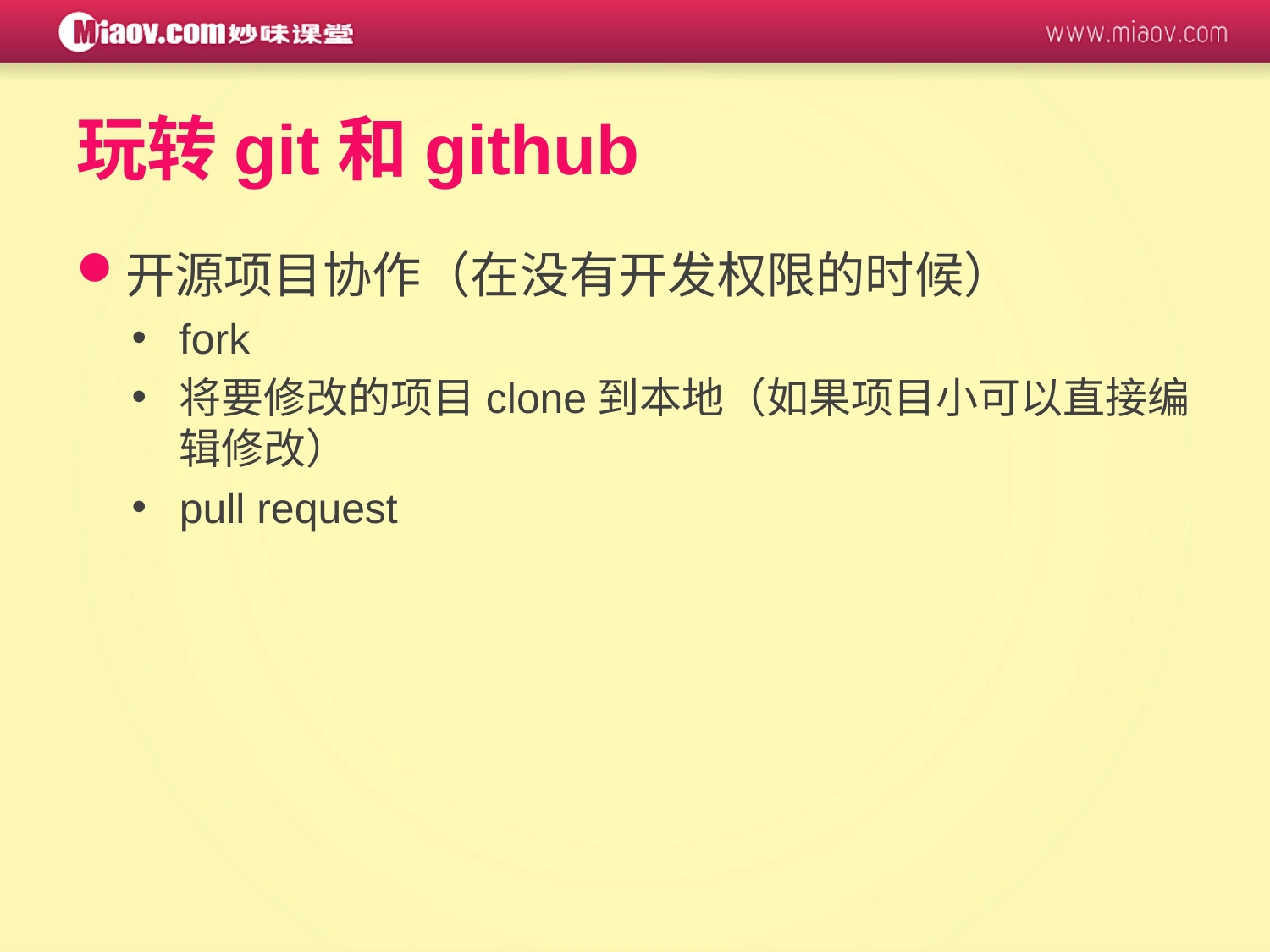

# 玩转git和github
开源项目协作（在没有开发权限的时候）
fork
将要修改的项目clone到本地（如果项目小可以直接编辑修改）
pull request